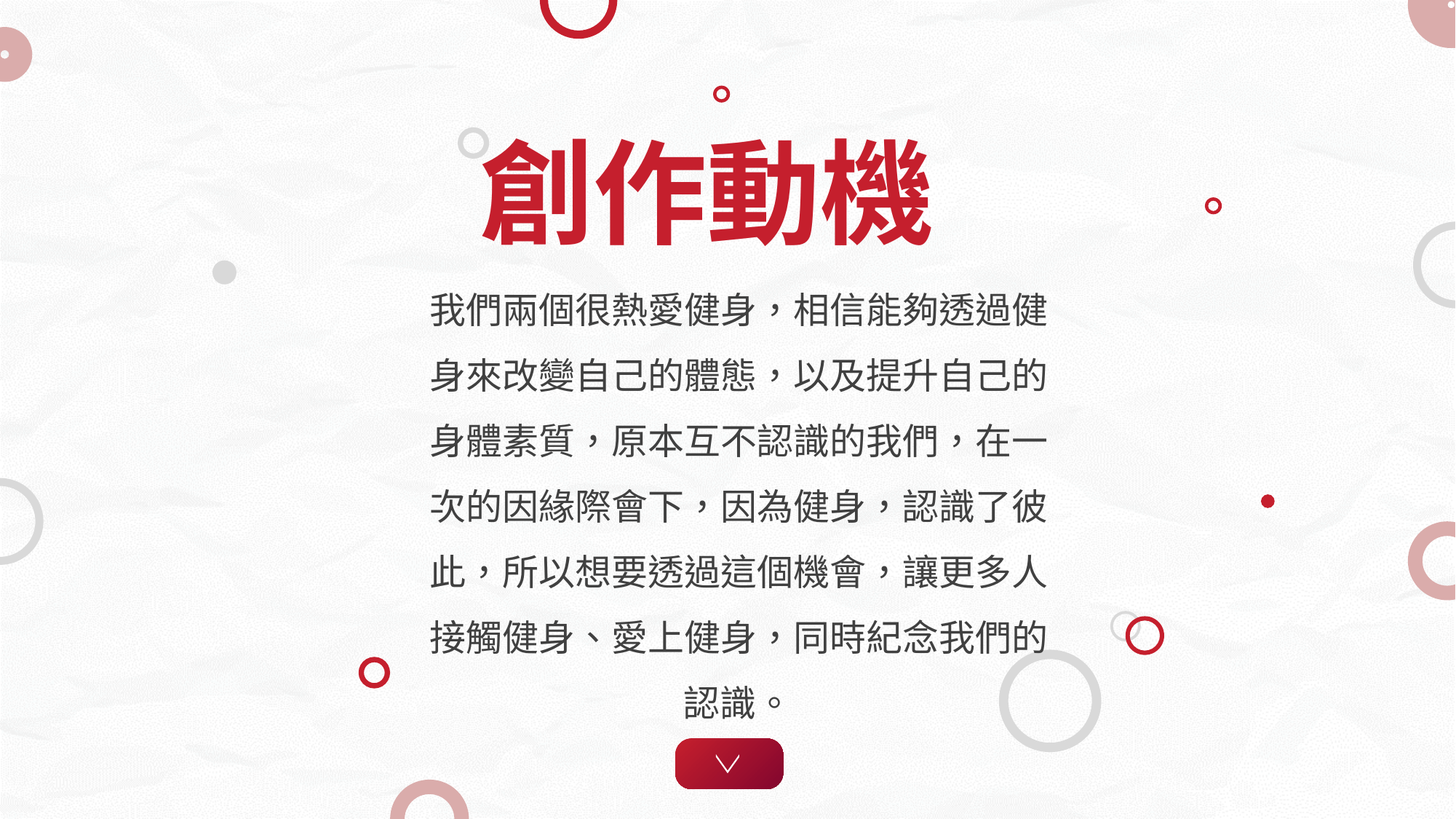

創作動機

我們兩個很熱愛健身，相信能夠透過健身來改變自己的體態，以及提升自己的身體素質，原本互不認識的我們，在一次的因緣際會下，因為健身，認識了彼此，所以想要透過這個機會，讓更多人接觸健身、愛上健身，同時紀念我們的認識。